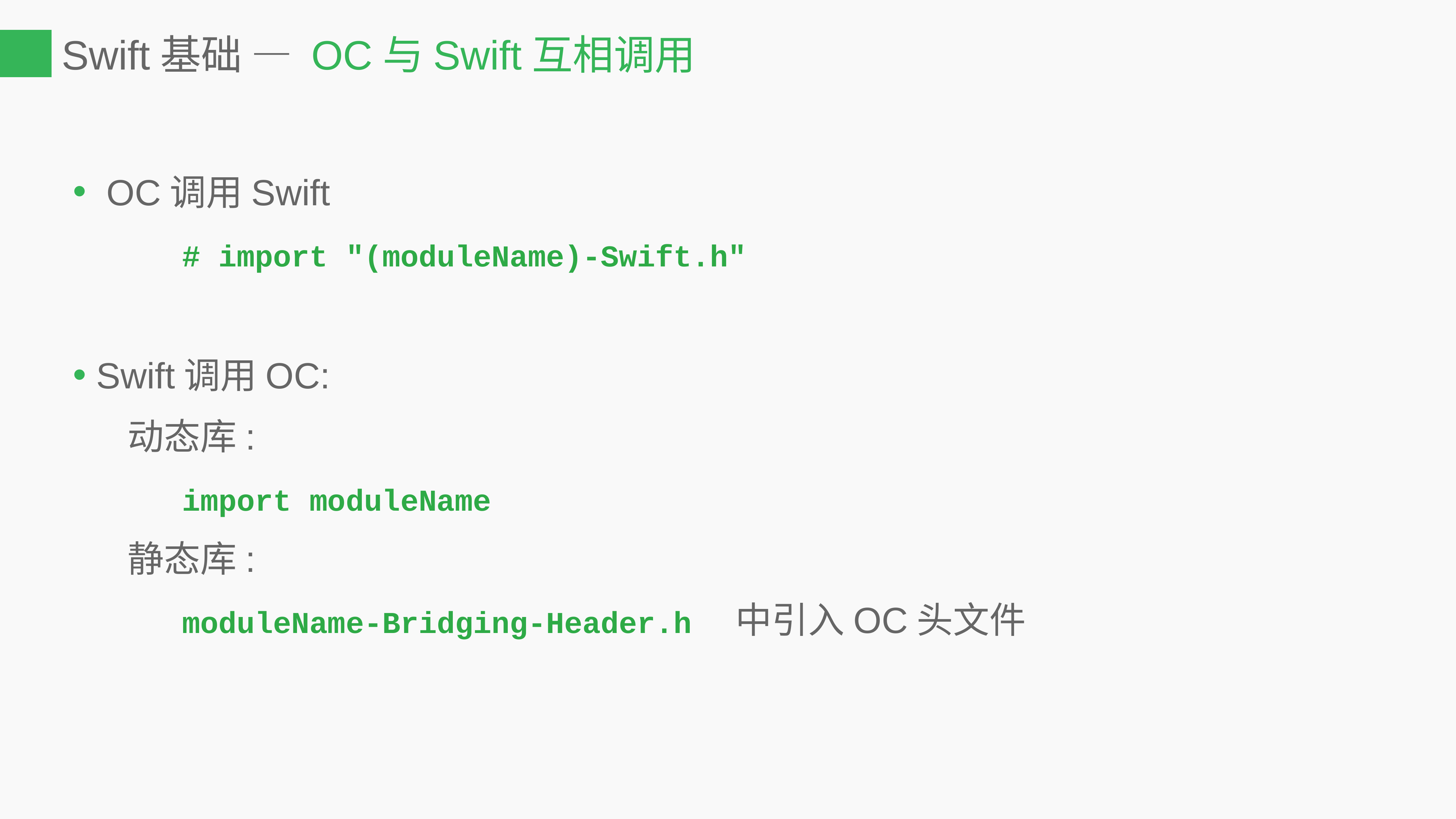

# Swift基础 — OC与Swift互相调用
  OC调用Swift
		# import "(moduleName)-Swift.h"

 Swift调用OC:
	动态库:
		import moduleName
	静态库:
		moduleName-Bridging-Header.h  中引入OC头文件